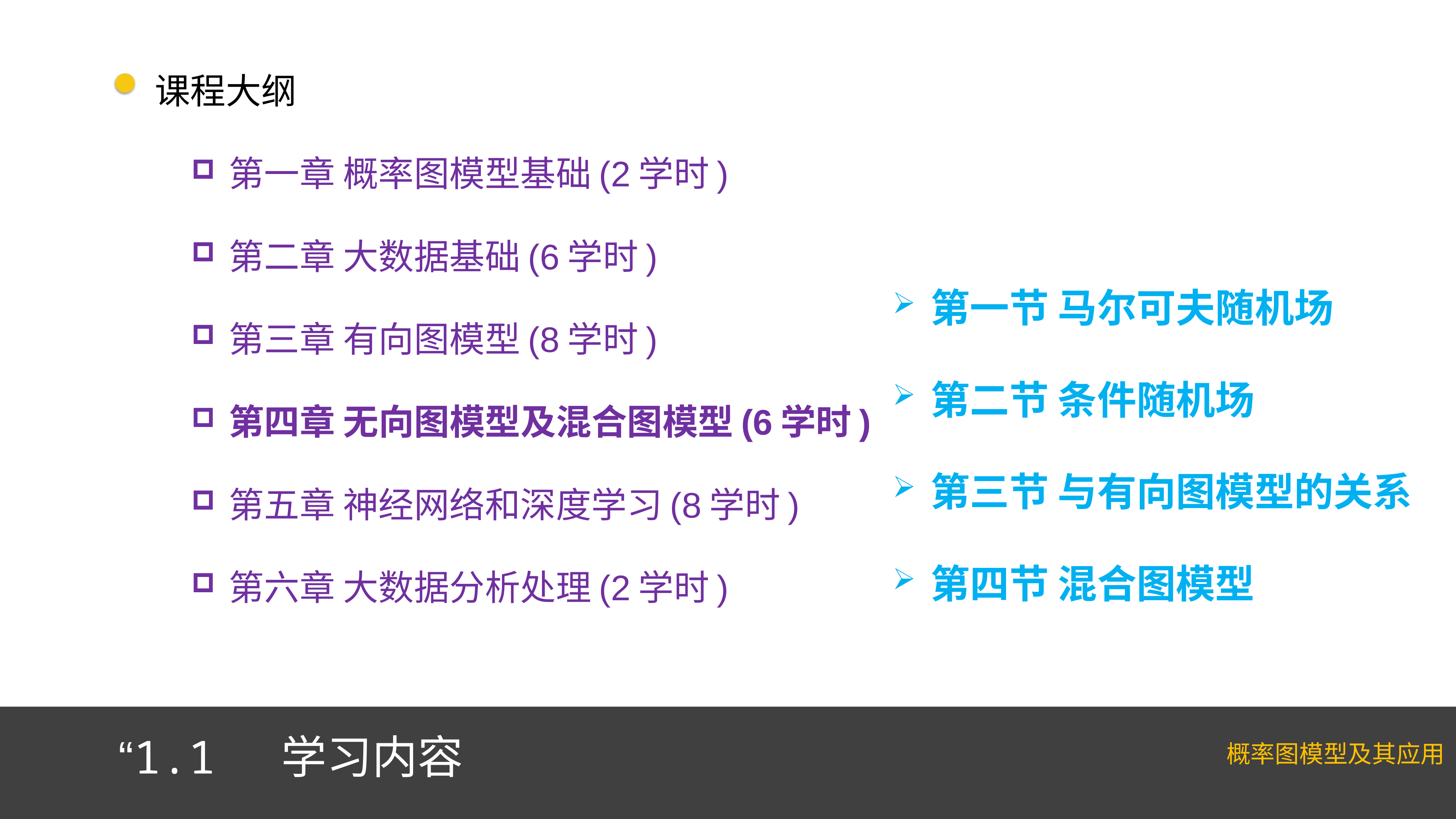

课程大纲
第一章 概率图模型基础(2学时)
第二章 大数据基础(6学时)
第三章 有向图模型(8学时)
第四章 无向图模型及混合图模型(6学时)
第五章 神经网络和深度学习(8学时)
第六章 大数据分析处理(2学时)

第一节 马尔可夫随机场
第二节 条件随机场
第三节 与有向图模型的关系
第四节 混合图模型

“1.1  学习内容